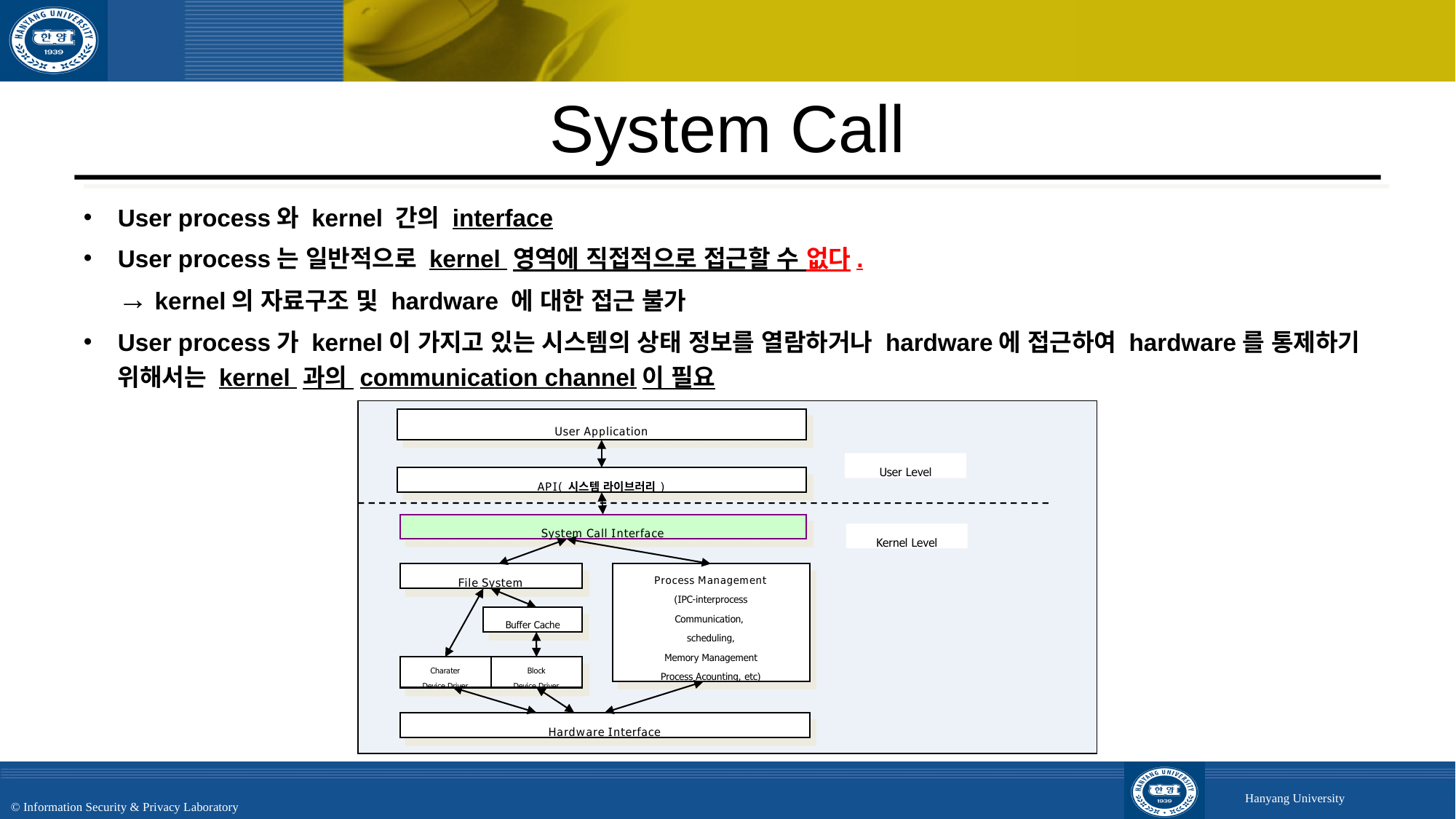

# System Call
User process와 kernel 간의 interface
User process는 일반적으로 kernel 영역에 직접적으로 접근할 수 없다.
→ kernel의 자료구조 및 hardware 에 대한 접근 불가
User process가 kernel이 가지고 있는 시스템의 상태 정보를 열람하거나 hardware에 접근하여 hardware를 통제하기 위해서는 kernel 과의 communication channel이 필요

User Application
User Level
API(시스템 라이브러리)

System Call Interface
Kernel Level

File System
Process Management
(IPC-interprocess
Communication,
scheduling,
Memory Management
Process Acounting, etc)

Buffer Cache

Charater
Device Driver
Block
Device Driver

Hardware Interface